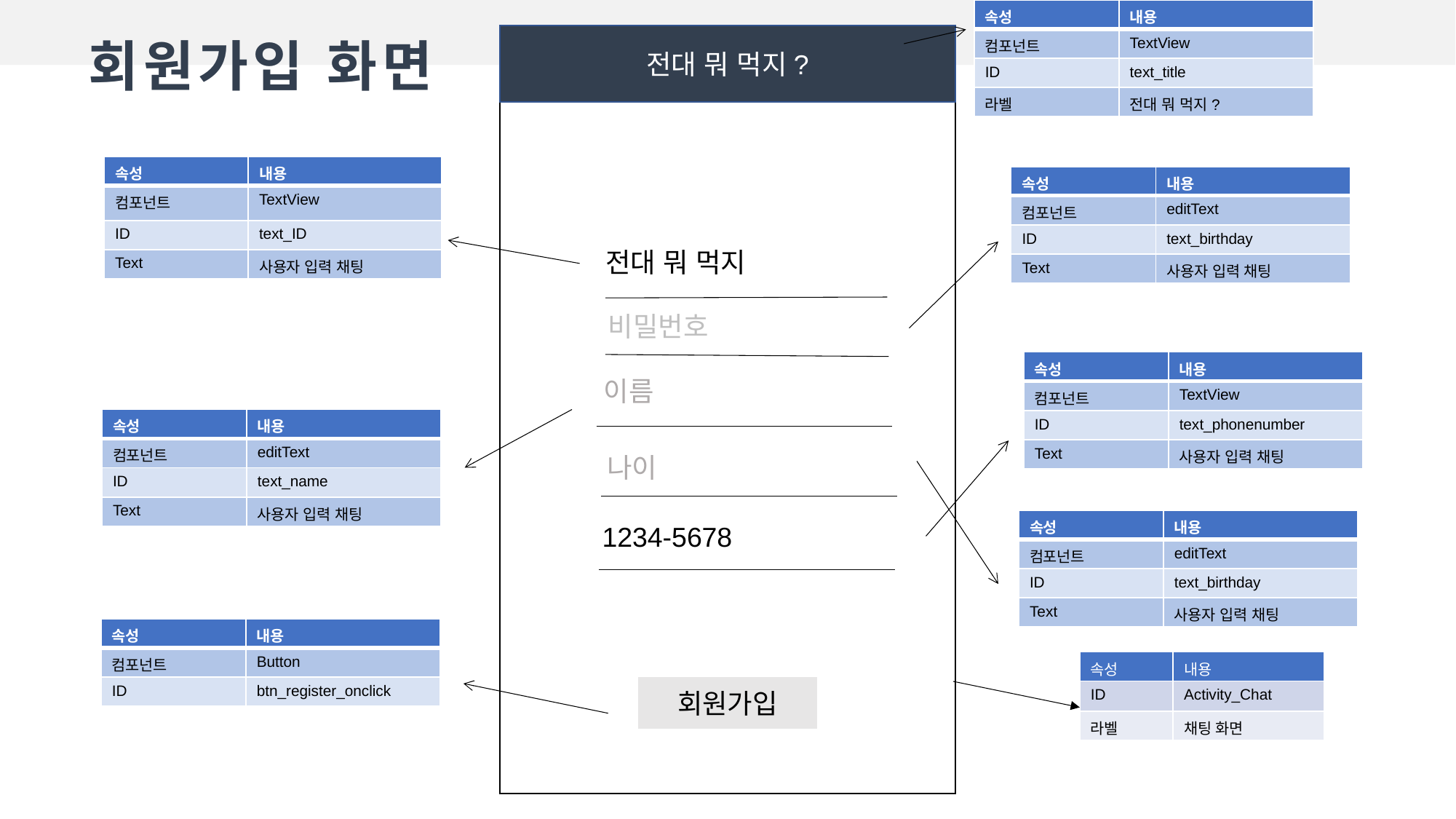

| 속성 | 내용 |
| --- | --- |
| 컴포넌트 | TextView |
| ID | text\_title |
| 라벨 | 전대 뭐 먹지? |

전대 뭐 먹지?
회원가입 화면
| 속성 | 내용 |
| --- | --- |
| 컴포넌트 | TextView |
| ID | text\_ID |
| Text | 사용자 입력 채팅 |
| 속성 | 내용 |
| --- | --- |
| 컴포넌트 | editText |
| ID | text\_birthday |
| Text | 사용자 입력 채팅 |
전대 뭐 먹지
비밀번호
| 속성 | 내용 |
| --- | --- |
| 컴포넌트 | TextView |
| ID | text\_phonenumber |
| Text | 사용자 입력 채팅 |
이름
| 속성 | 내용 |
| --- | --- |
| 컴포넌트 | editText |
| ID | text\_name |
| Text | 사용자 입력 채팅 |
나이
| 속성 | 내용 |
| --- | --- |
| 컴포넌트 | editText |
| ID | text\_birthday |
| Text | 사용자 입력 채팅 |
1234-5678
| 속성 | 내용 |
| --- | --- |
| 컴포넌트 | Button |
| ID | btn\_register\_onclick |
| 속성 | 내용 |
| --- | --- |
| ID | Activity\_Chat |
| 라벨 | 채팅 화면 |
회원가입